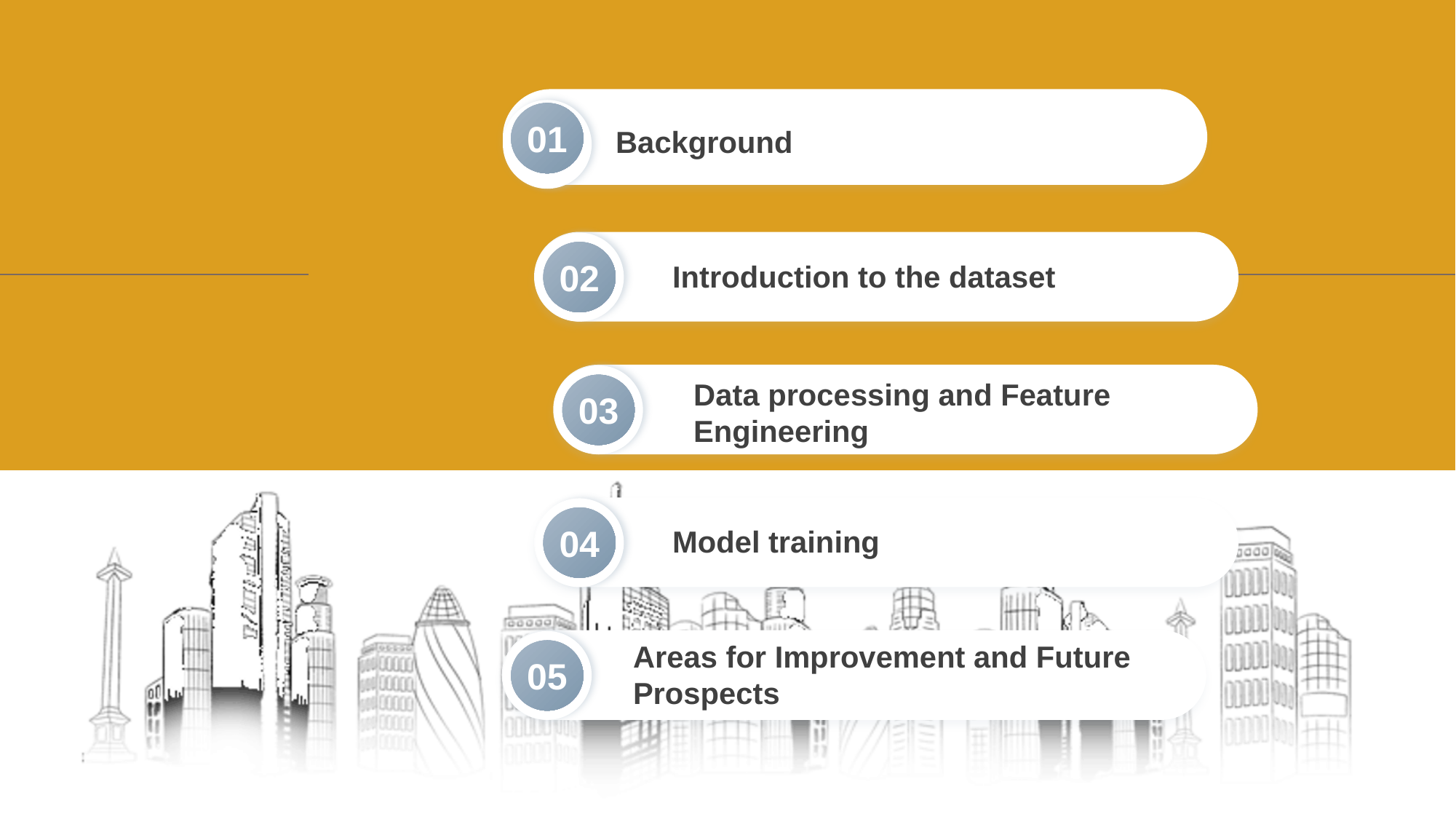

Background

01
# 目录

Introduction to the dataset

02
课程背景

Data processing and Feature Engineering

03
Model training

04

Areas for Improvement and Future Prospects

05